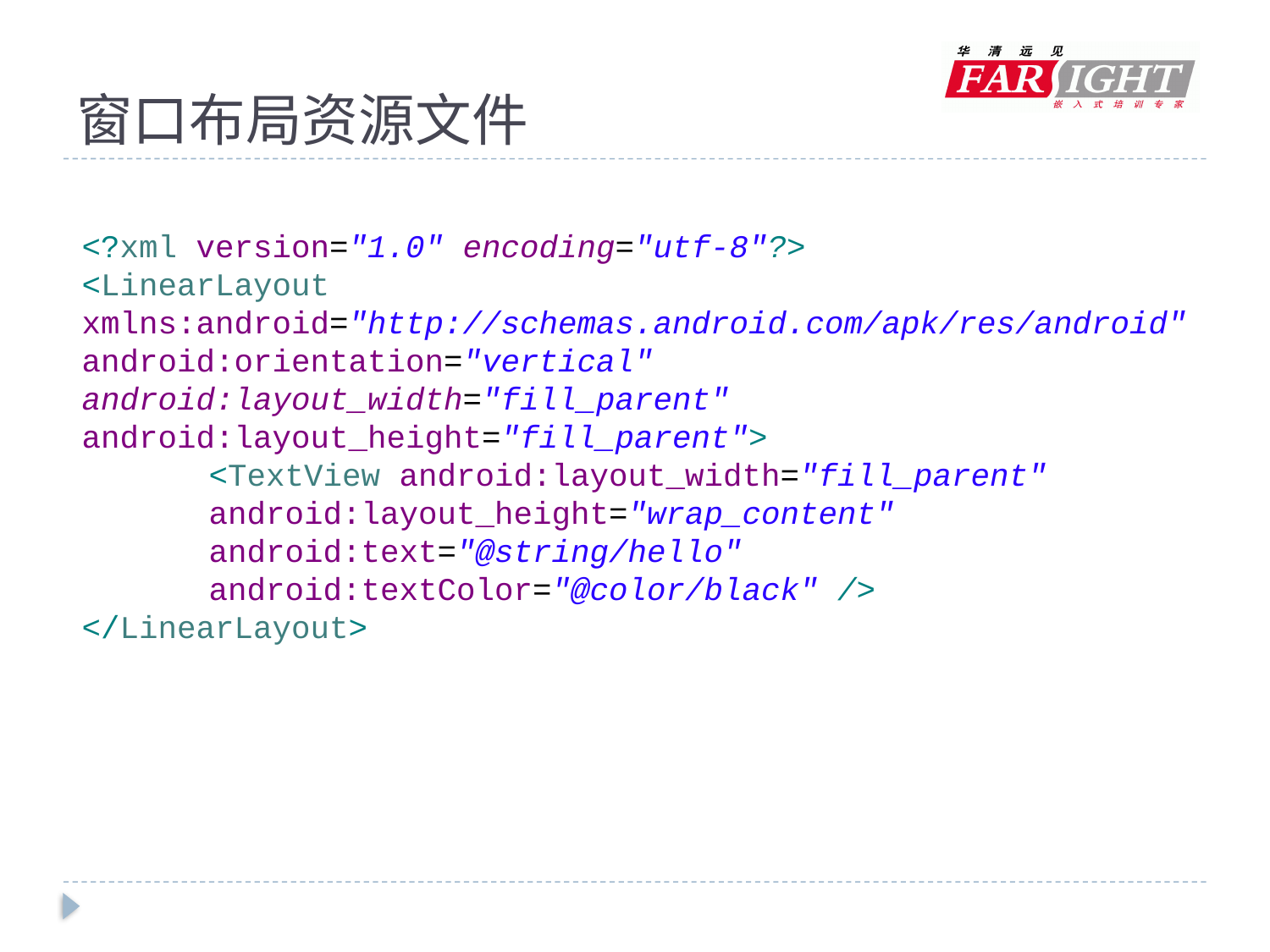

# 窗口布局资源文件
<?xml version="1.0" encoding="utf-8"?>
<LinearLayout xmlns:android="http://schemas.android.com/apk/res/android"
android:orientation="vertical" android:layout_width="fill_parent"
android:layout_height="fill_parent">
	<TextView android:layout_width="fill_parent"
	android:layout_height="wrap_content"
	android:text="@string/hello"
	android:textColor="@color/black" />
</LinearLayout>